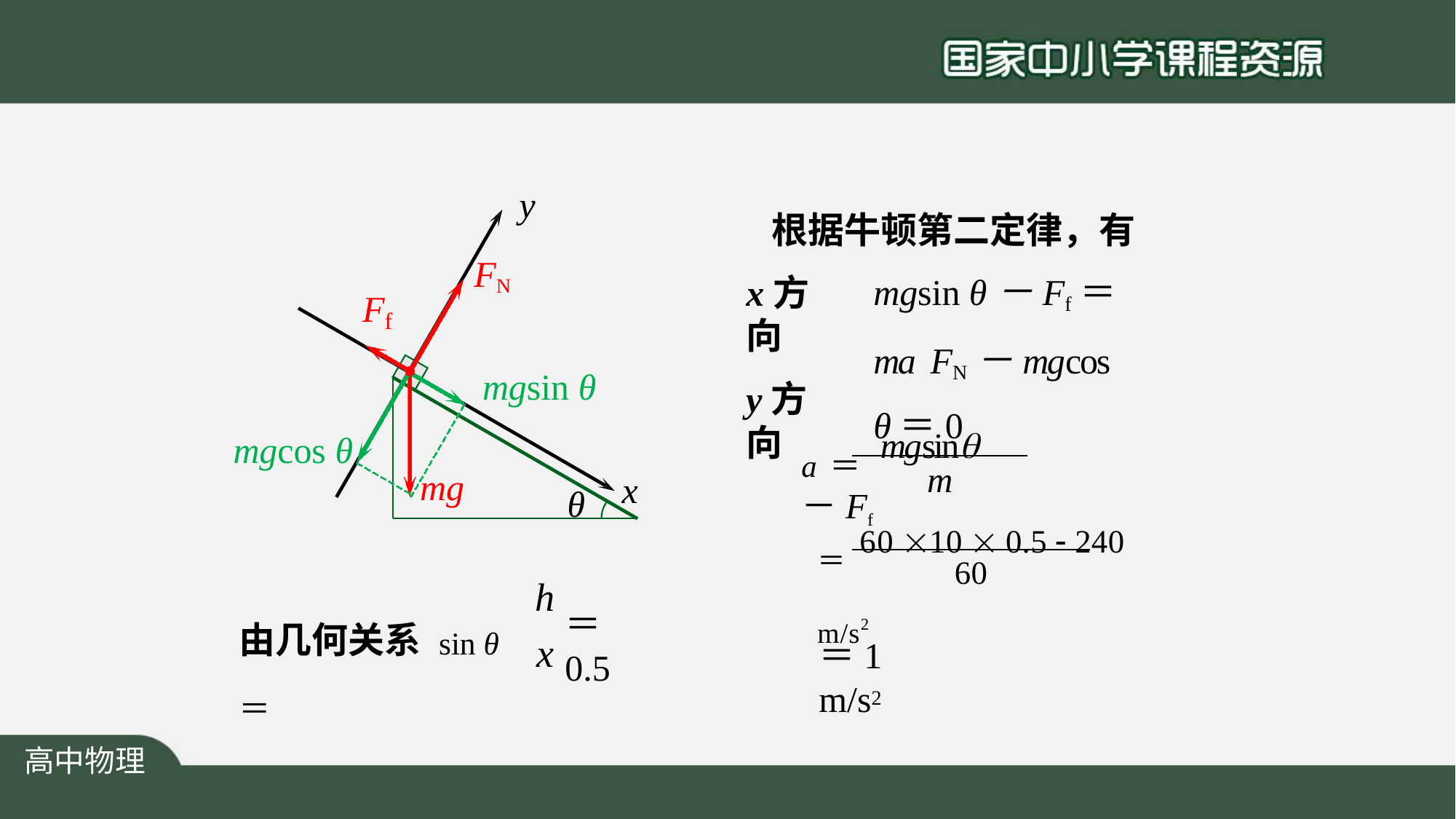

y
根据牛顿第二定律，有

mgsin θ－Ff＝ma  FN－mgcos θ＝0
x方向
y方向
FN

F
f

mgsin θ

a＝ mgsinθ－Ff
mgcos θ
m

mg
x
θ

＝60 ×10 × 0.5 − 240 m/s2

60

h
由几何关系 sin θ＝
＝0.5
x
＝1 m/s2
高中物理